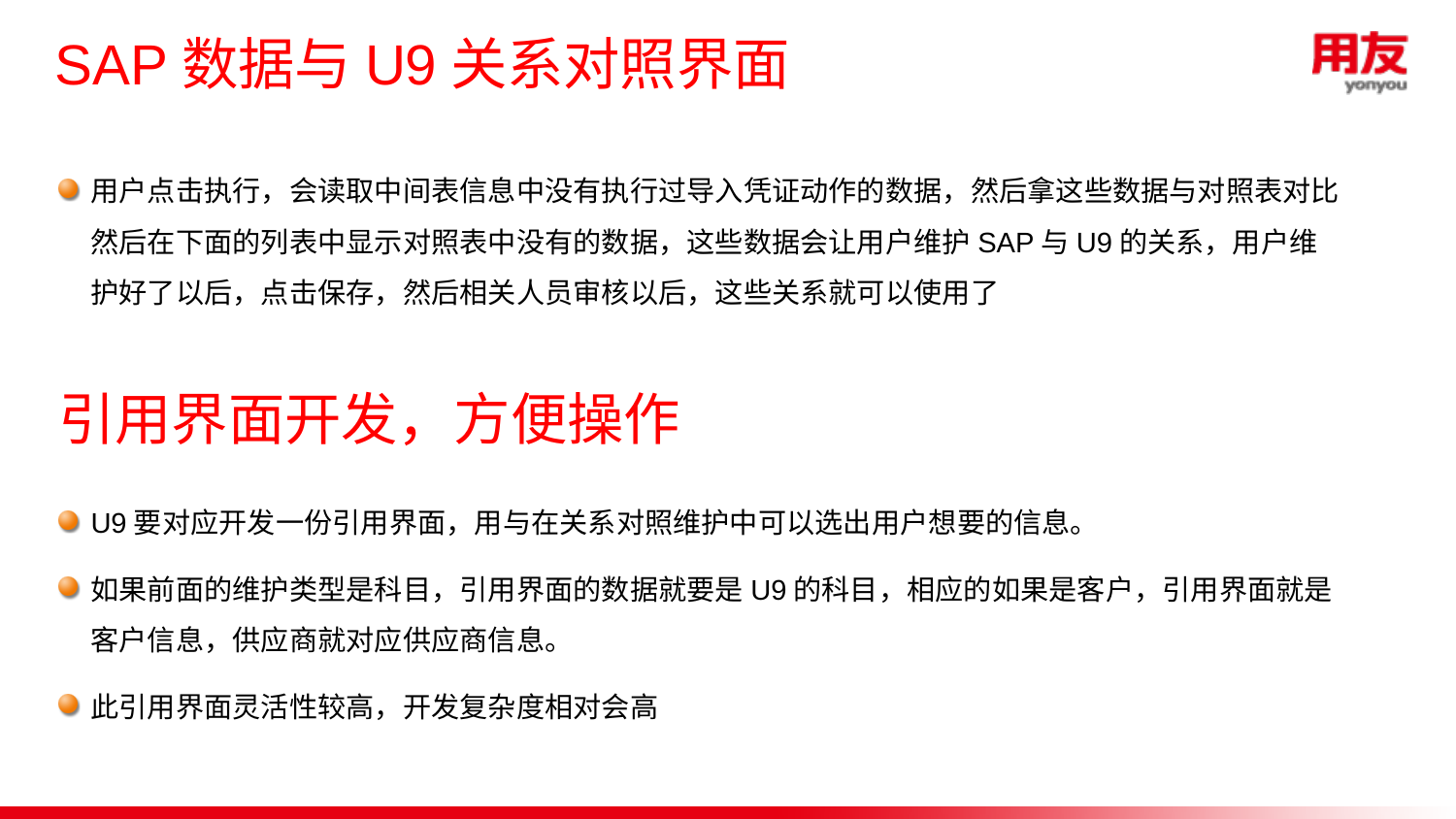

# SAP数据与U9关系对照界面

用户点击执行，会读取中间表信息中没有执行过导入凭证动作的数据，然后拿这些数据与对照表对比然后在下面的列表中显示对照表中没有的数据，这些数据会让用户维护SAP与U9的关系，用户维护好了以后，点击保存，然后相关人员审核以后，这些关系就可以使用了

引用界面开发，方便操作
U9要对应开发一份引用界面，用与在关系对照维护中可以选出用户想要的信息。
如果前面的维护类型是科目，引用界面的数据就要是U9的科目，相应的如果是客户，引用界面就是客户信息，供应商就对应供应商信息。
此引用界面灵活性较高，开发复杂度相对会高